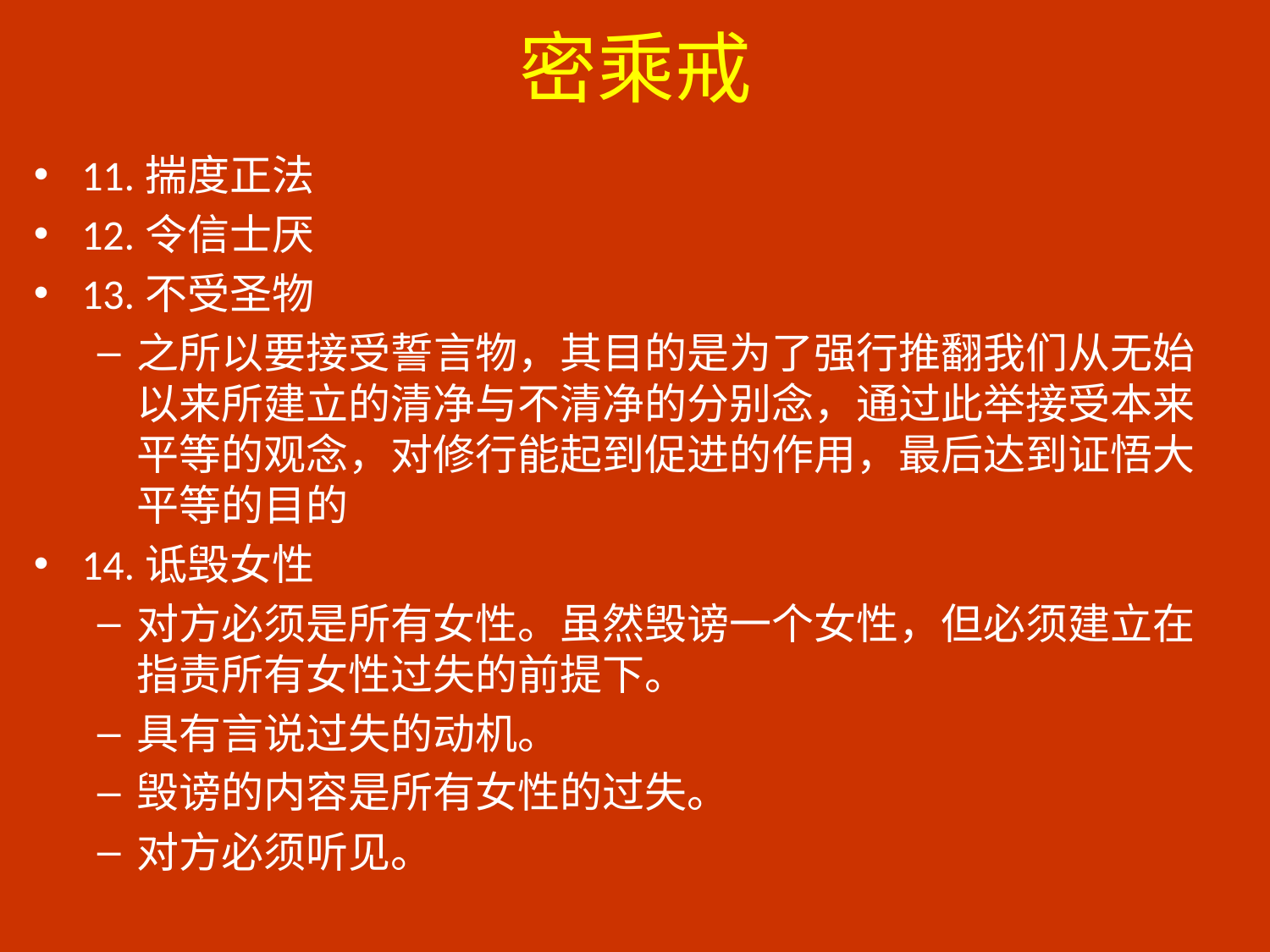

# 密乘戒
11.揣度正法
12.令信士厌
13.不受圣物
之所以要接受誓言物，其目的是为了强行推翻我们从无始以来所建立的清净与不清净的分别念，通过此举接受本来平等的观念，对修行能起到促进的作用，最后达到证悟大平等的目的
14.诋毁女性
对方必须是所有女性。虽然毁谤一个女性，但必须建立在指责所有女性过失的前提下。
具有言说过失的动机。
毁谤的内容是所有女性的过失。
对方必须听见。